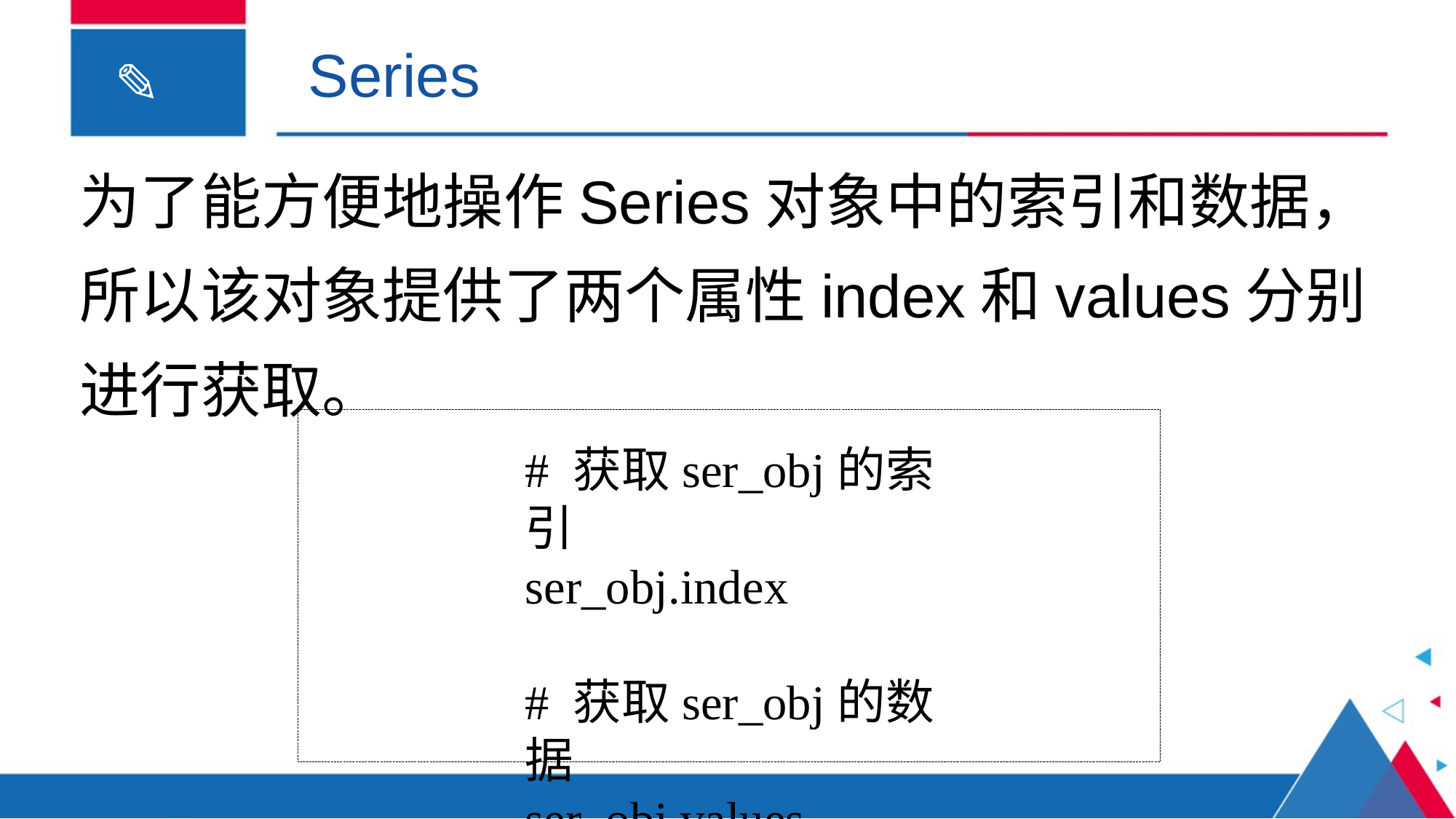

Series
为了能方便地操作Series对象中的索引和数据，所以该对象提供了两个属性index和values分别进行获取。

# 获取ser_obj的索引
ser_obj.index

# 获取ser_obj的数据
ser_obj.values